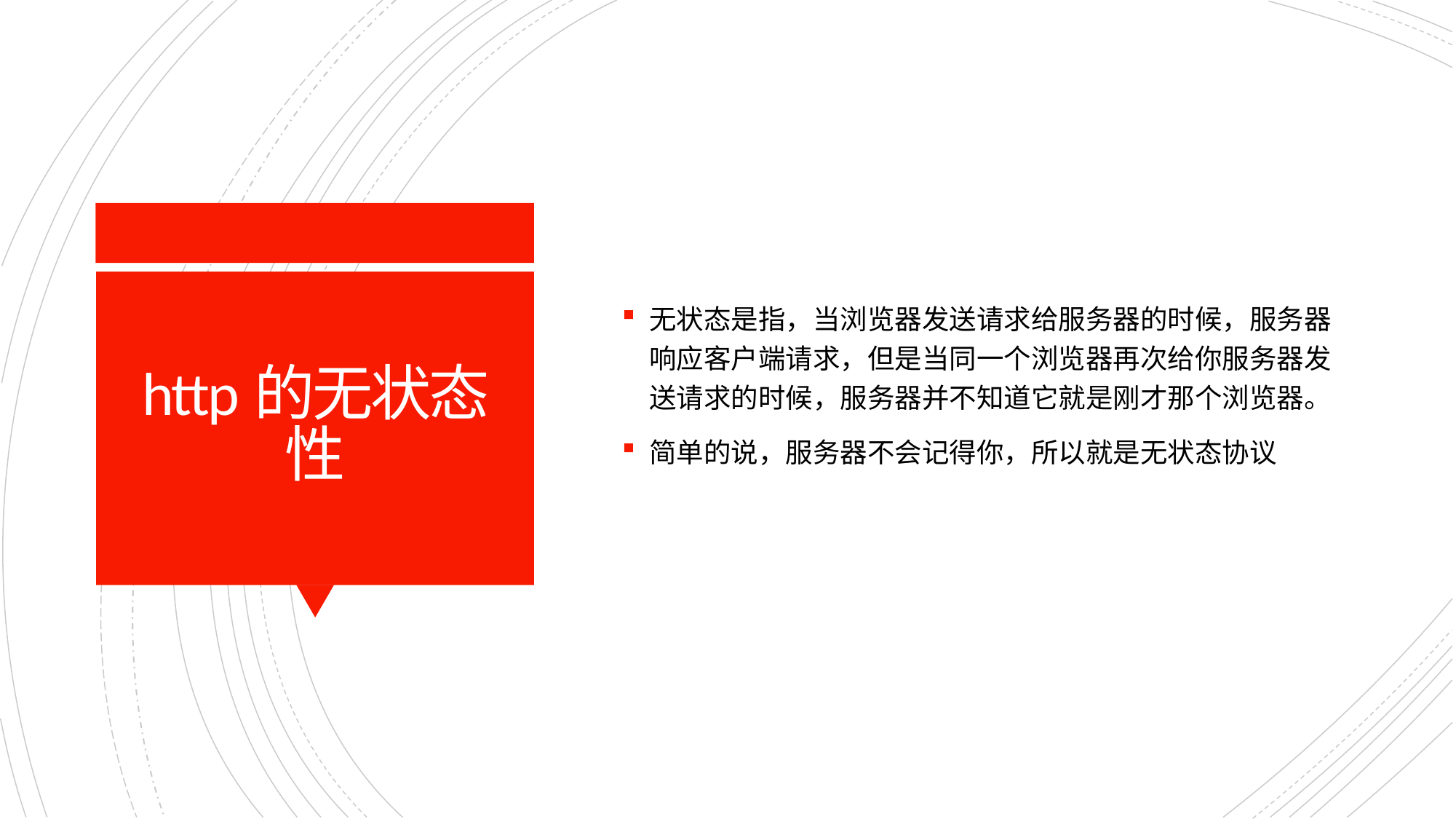

无状态是指，当浏览器发送请求给服务器的时候，服务器响应客户端请求，但是当同一个浏览器再次给你服务器发送请求的时候，服务器并不知道它就是刚才那个浏览器。
简单的说，服务器不会记得你，所以就是无状态协议

# http的无状态性